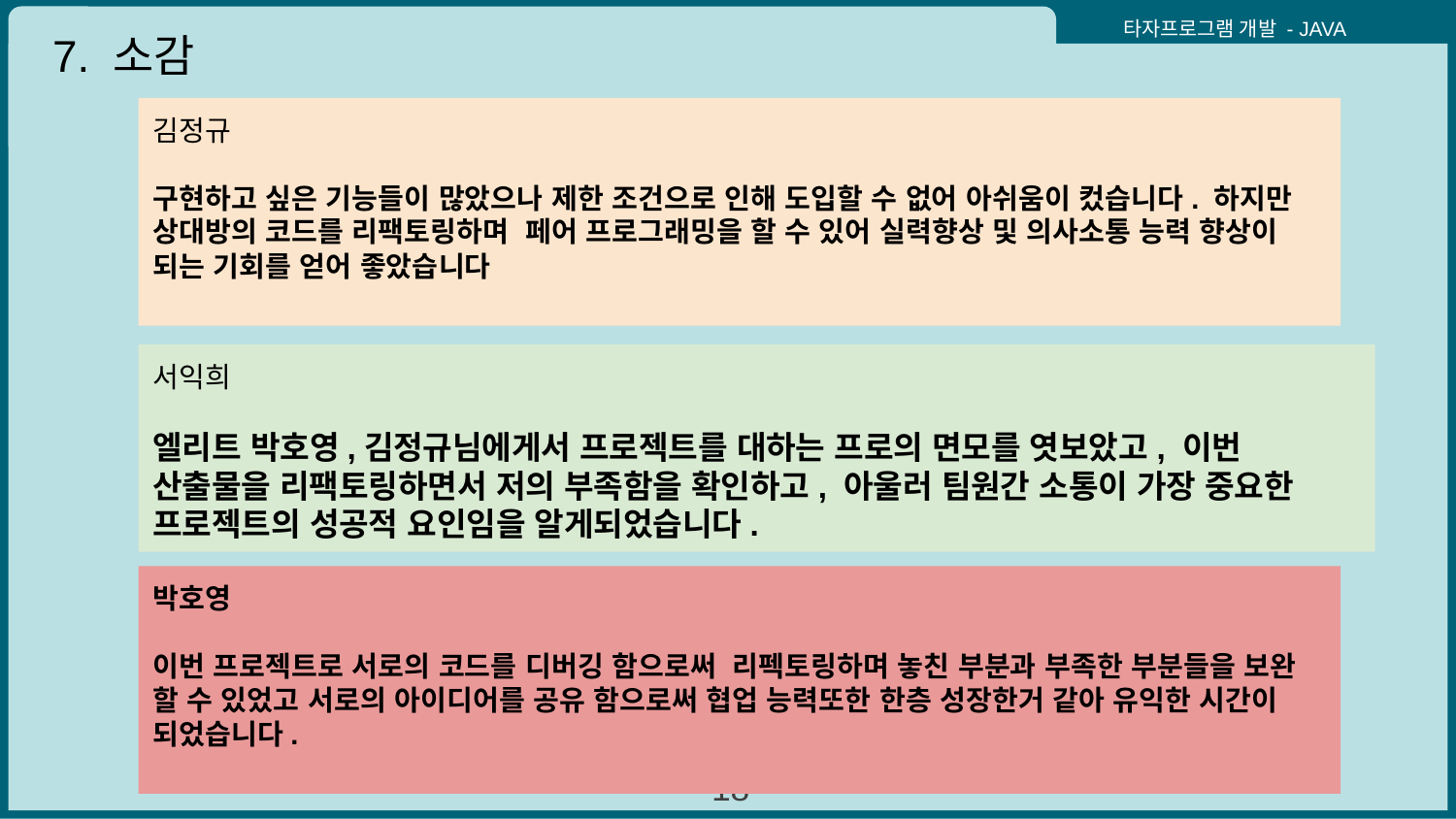

7. 소감
김정규

구현하고 싶은 기능들이 많았으나 제한 조건으로 인해 도입할 수 없어 아쉬움이 컸습니다. 하지만 상대방의 코드를 리팩토링하며  페어 프로그래밍을 할 수 있어 실력향상 및 의사소통 능력 향상이 되는 기회를 얻어 좋았습니다
서익희

엘리트 박호영,김정규님에게서 프로젝트를 대하는 프로의 면모를 엿보았고, 이번 산출물을 리팩토링하면서 저의 부족함을 확인하고, 아울러 팀원간 소통이 가장 중요한 프로젝트의 성공적 요인임을 알게되었습니다.

박호영

이번 프로젝트로 서로의 코드를 디버깅 함으로써  리펙토링하며 놓친 부분과 부족한 부분들을 보완 할 수 있었고 서로의 아이디어를 공유 함으로써 협업 능력또한 한층 성장한거 같아 유익한 시간이 되었습니다.